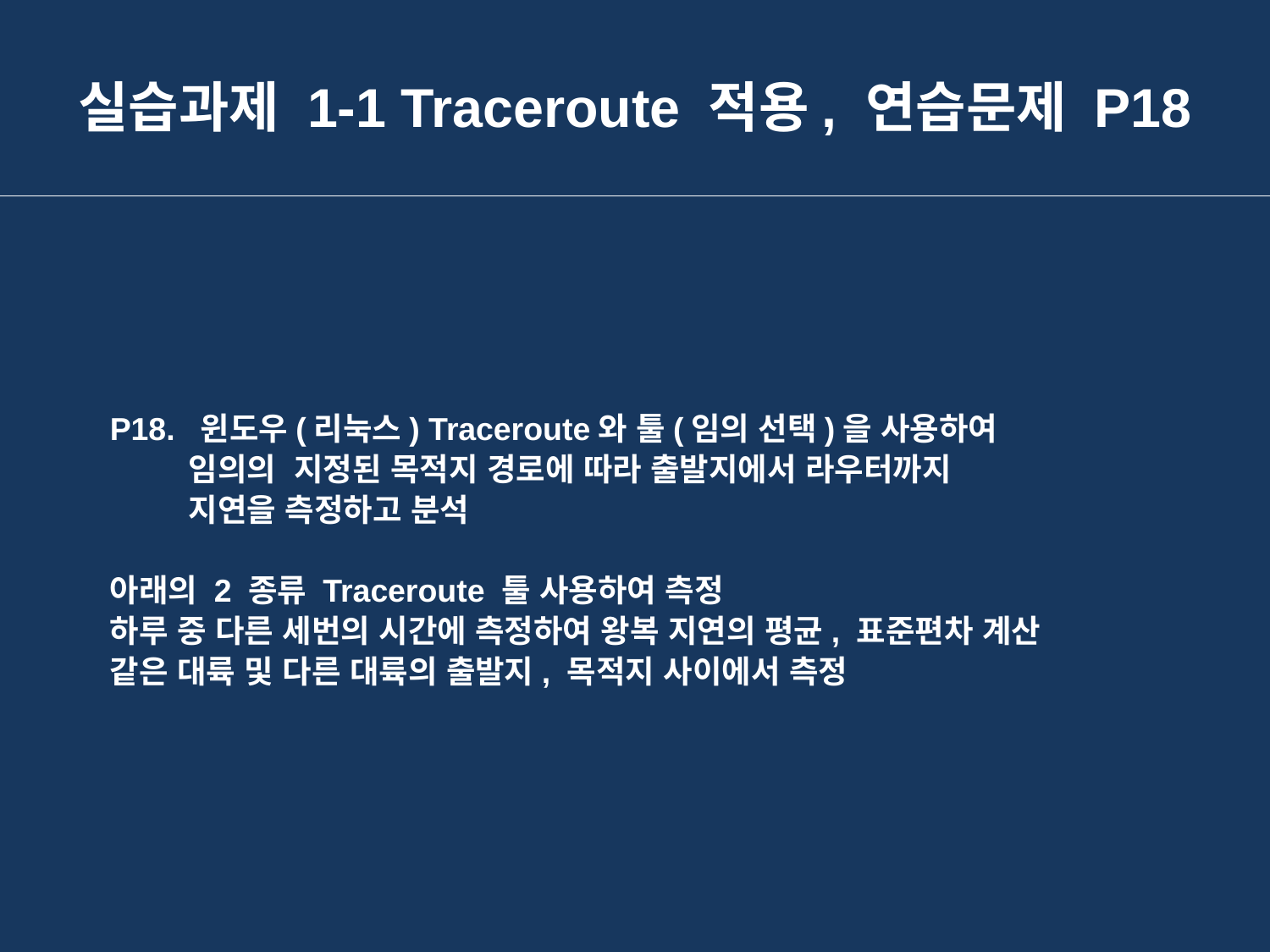

실습과제 1-1 Traceroute 적용, 연습문제 P18
P18.  윈도우(리눅스) Traceroute와 툴(임의 선택)을 사용하여
        임의의  지정된 목적지 경로에 따라 출발지에서 라우터까지
        지연을 측정하고 분석

아래의 2 종류 Traceroute 툴 사용하여 측정
하루 중 다른 세번의 시간에 측정하여 왕복 지연의 평균, 표준편차 계산
같은 대륙 및 다른 대륙의 출발지, 목적지 사이에서 측정